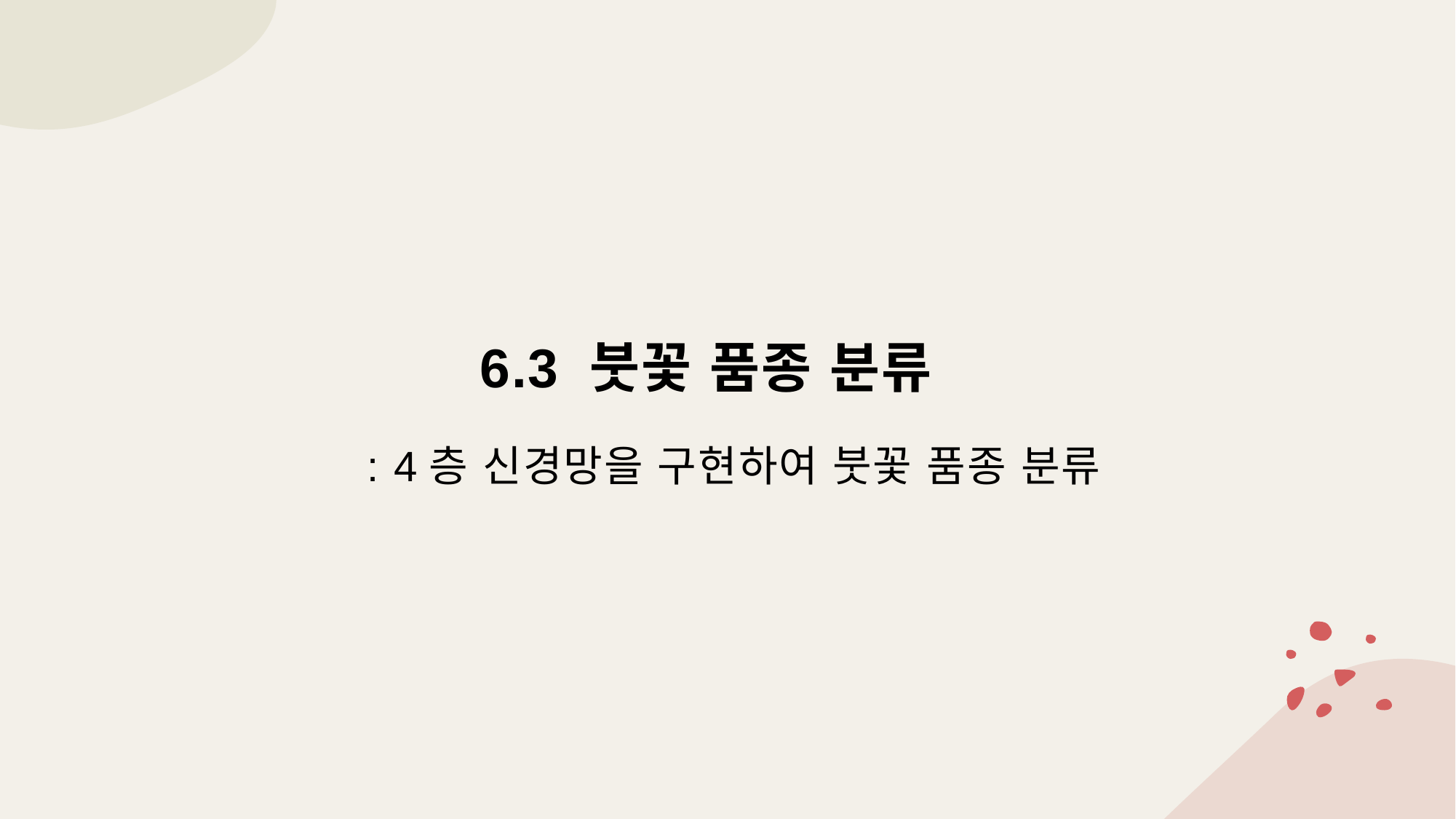

# 6.3 붓꽃 품종 분류
: 4층 신경망을 구현하여 붓꽃 품종 분류